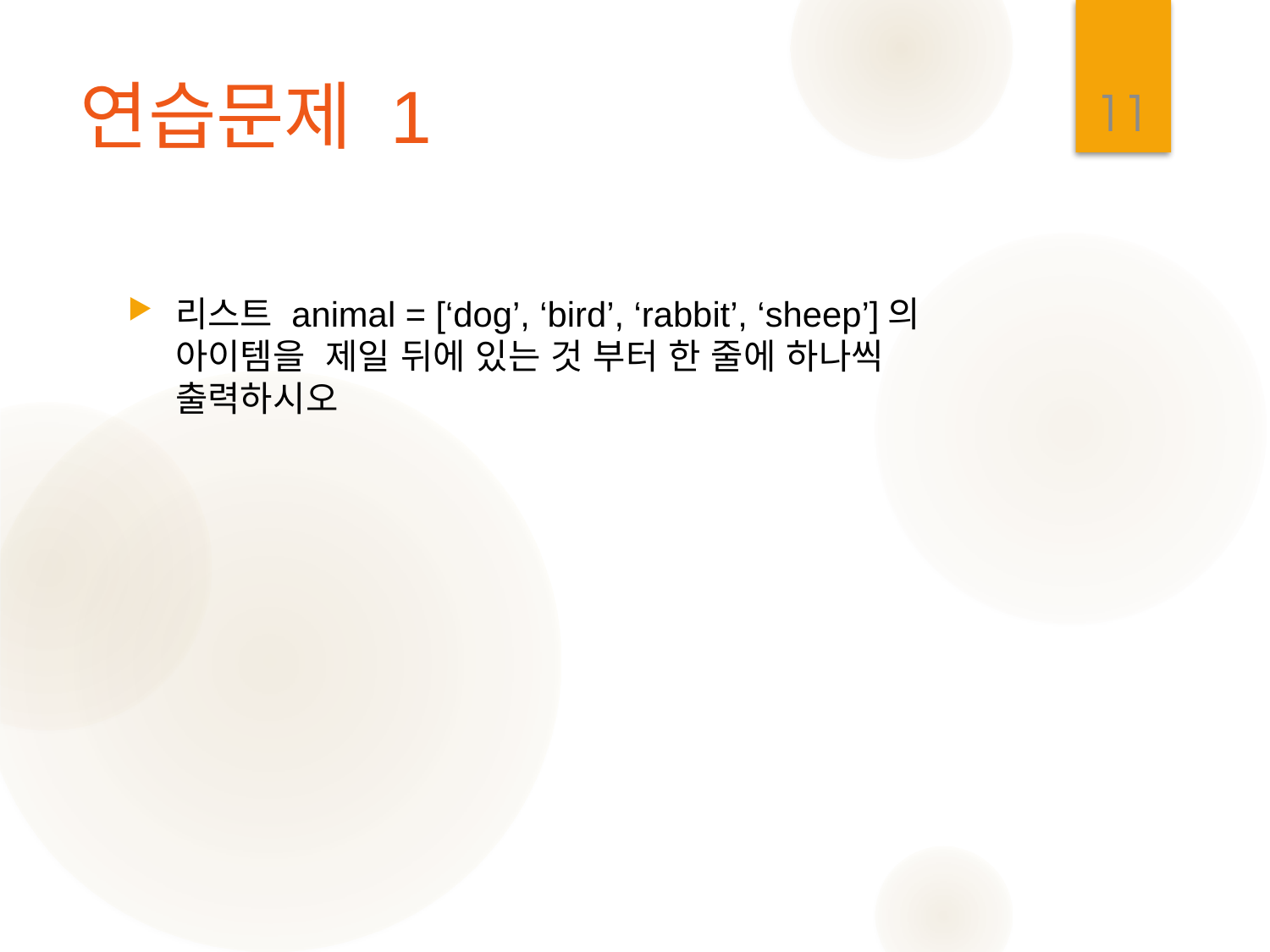

11
# 연습문제 1
리스트 animal = [‘dog’, ‘bird’, ‘rabbit’, ‘sheep’]의 아이템을  제일 뒤에 있는 것 부터 한 줄에 하나씩 출력하시오